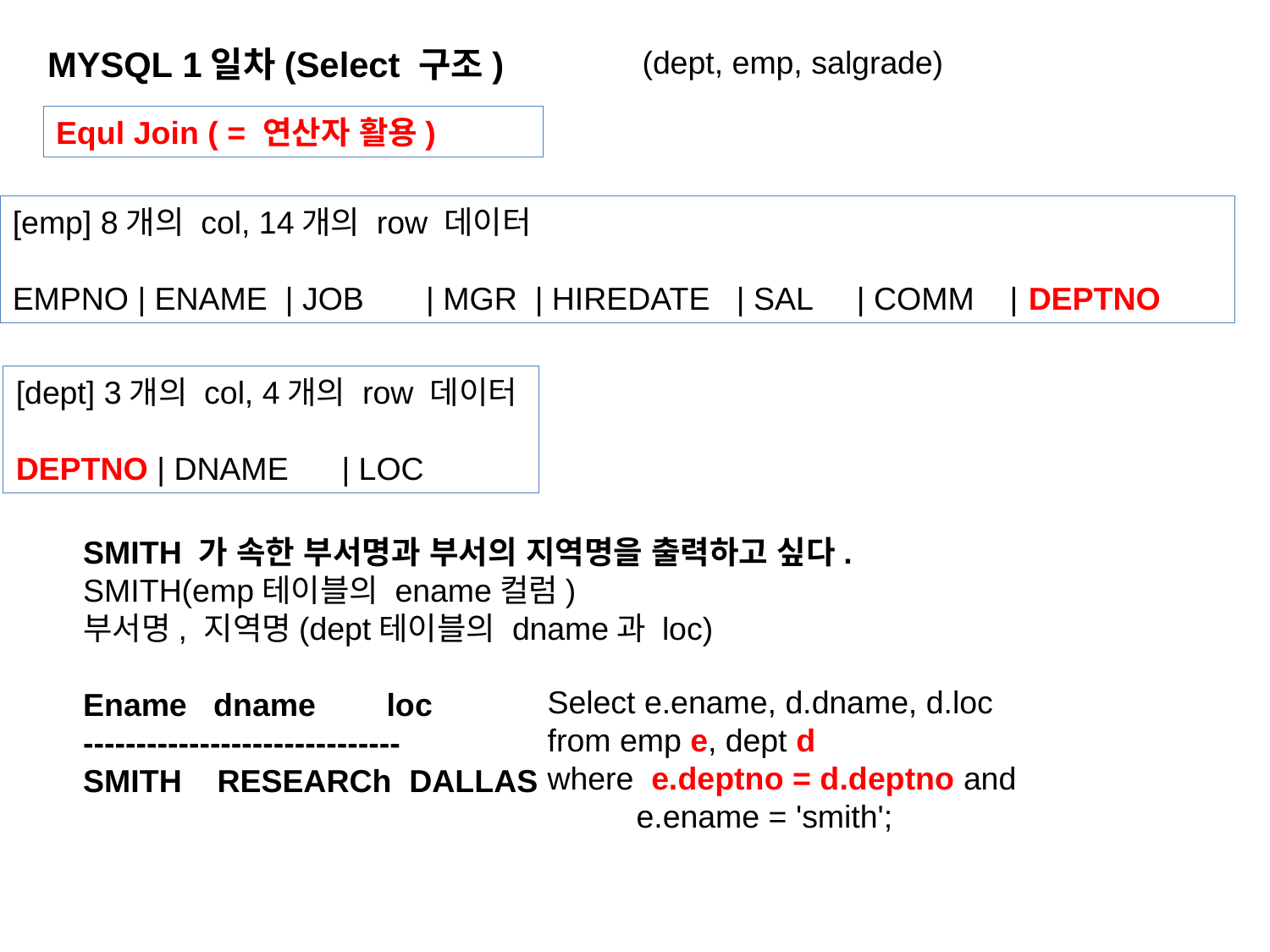

MYSQL 1일차(Select 구조)
(dept, emp, salgrade)
Equl Join ( = 연산자 활용)
[emp] 8개의 col, 14개의 row 데이터

EMPNO | ENAME  | JOB       | MGR  | HIREDATE   | SAL     | COMM    | DEPTNO
[dept] 3개의 col, 4개의 row 데이터

DEPTNO | DNAME      | LOC
SMITH 가 속한 부서명과 부서의 지역명을 출력하고 싶다.
SMITH(emp테이블의 ename컬럼)
부서명, 지역명(dept테이블의 dname과 loc)

Ename   dname        loc
------------------------------
SMITH    RESEARCh  DALLAS
Select e.ename, d.dname, d.loc
from emp e, dept d
where  e.deptno = d.deptno and
          e.ename = 'smith';